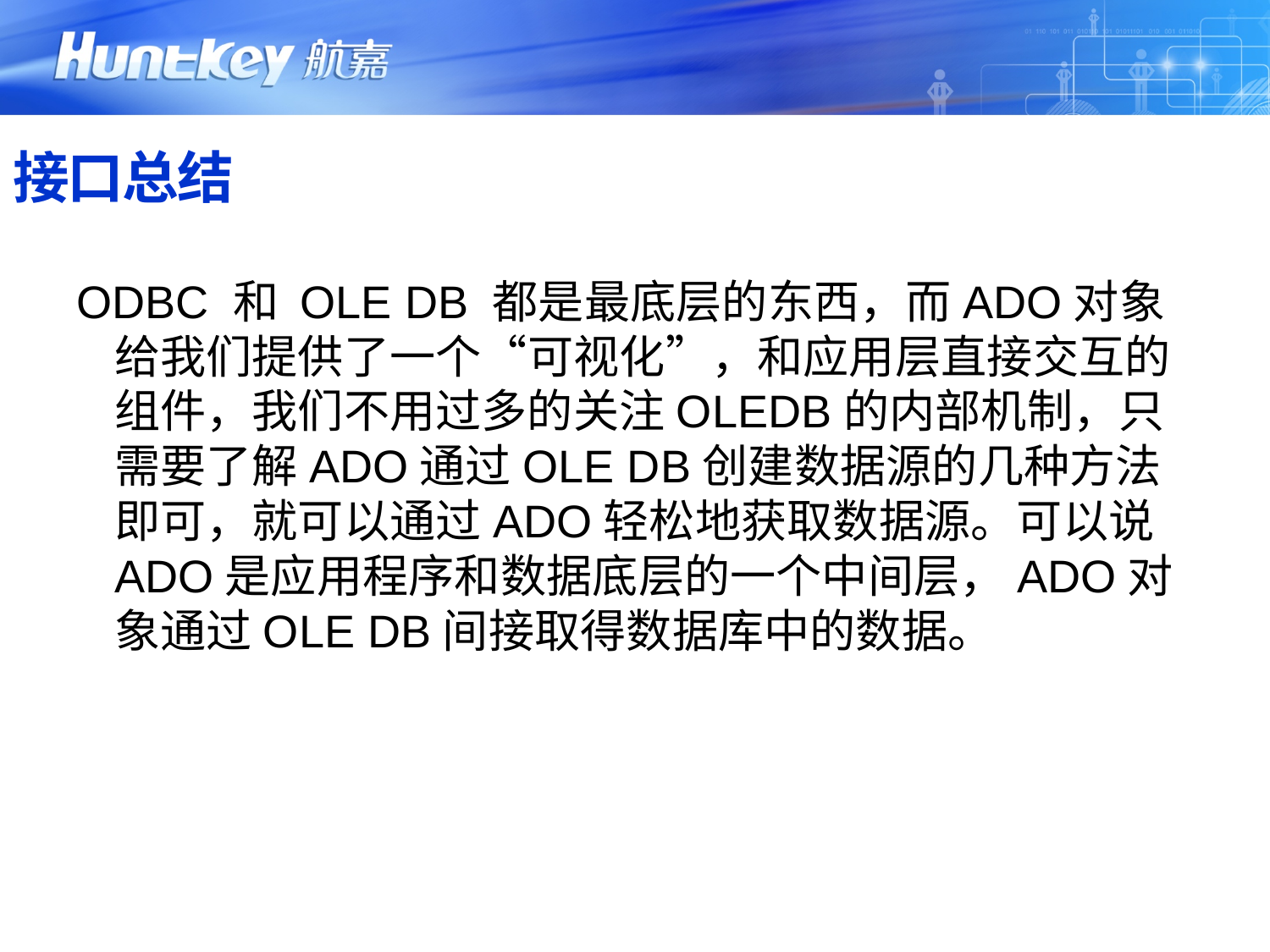

# 接口总结
ODBC 和 OLE DB 都是最底层的东西，而ADO对象给我们提供了一个“可视化”，和应用层直接交互的组件，我们不用过多的关注OLEDB的内部机制，只需要了解ADO通过OLE DB创建数据源的几种方法即可，就可以通过ADO轻松地获取数据源。可以说ADO是应用程序和数据底层的一个中间层，ADO对象通过OLE DB间接取得数据库中的数据。